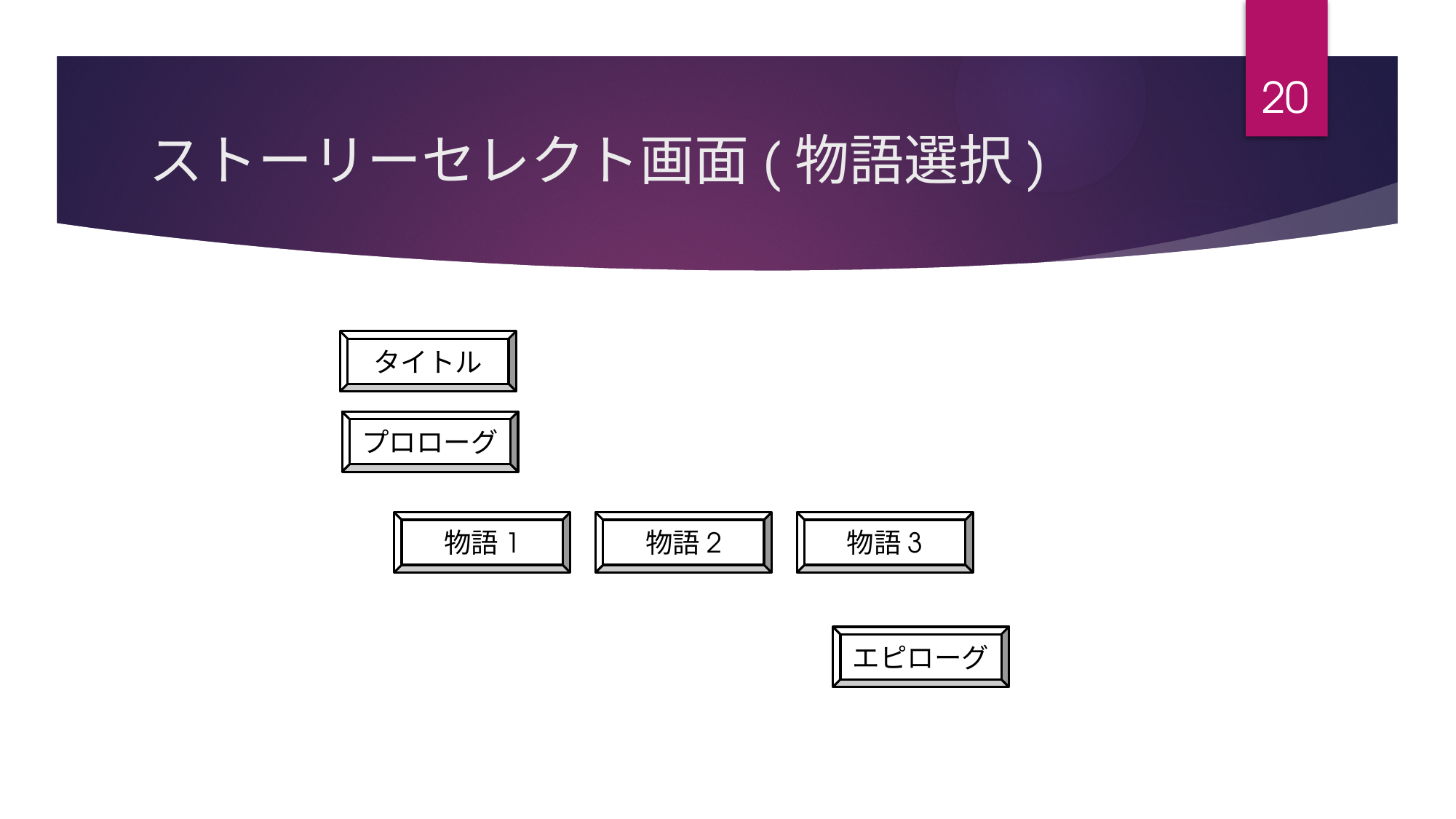

20
# ストーリーセレクト画面(物語選択)

タイトル
プロローグ
物語1
物語2
物語3
エピローグ